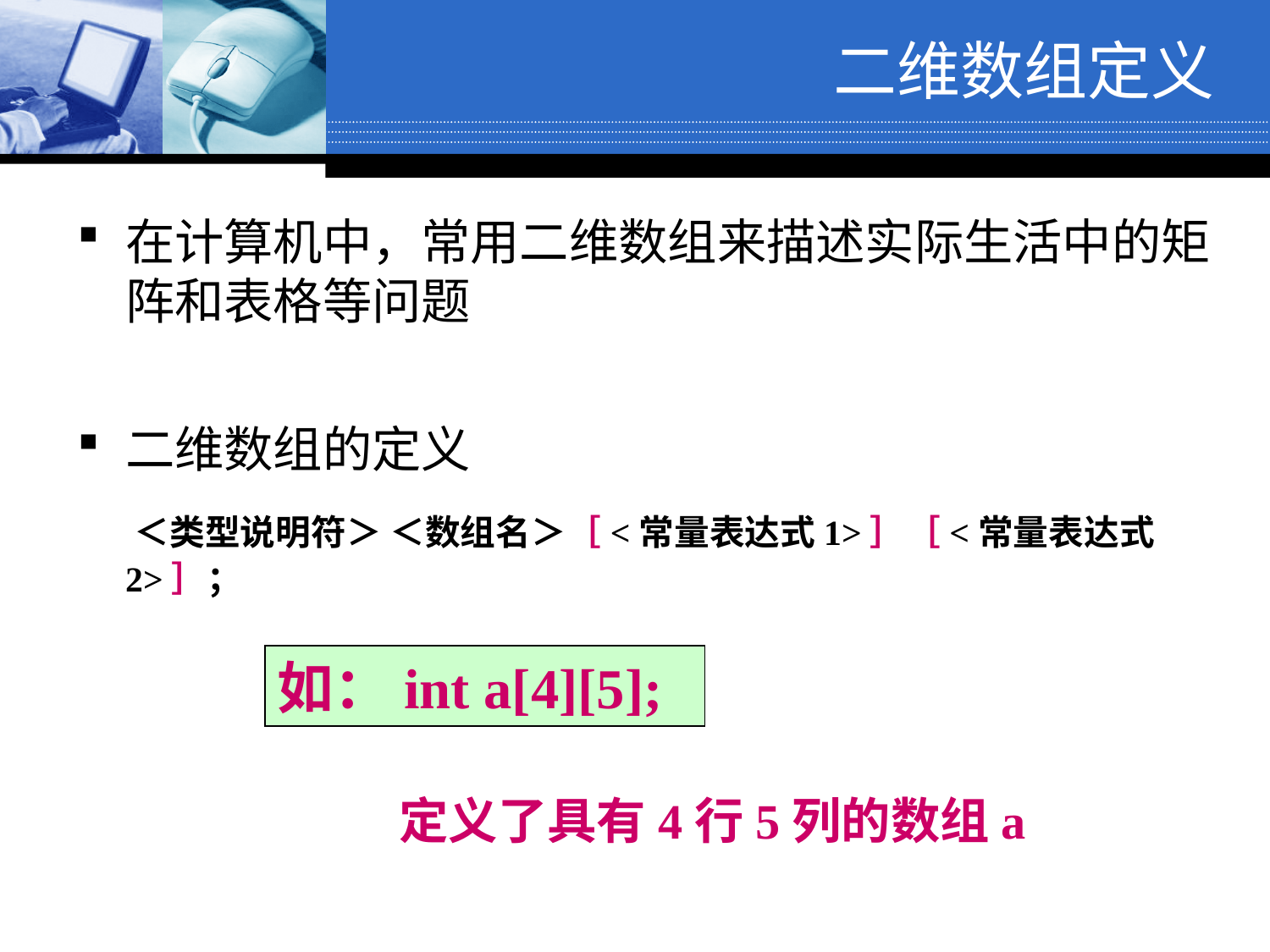

# 二维数组定义
在计算机中，常用二维数组来描述实际生活中的矩阵和表格等问题

二维数组的定义
　＜类型说明符＞ ＜数组名＞［<常量表达式1>］［<常量表达式2>］；

如：int a[4][5];
定义了具有4行5列的数组a